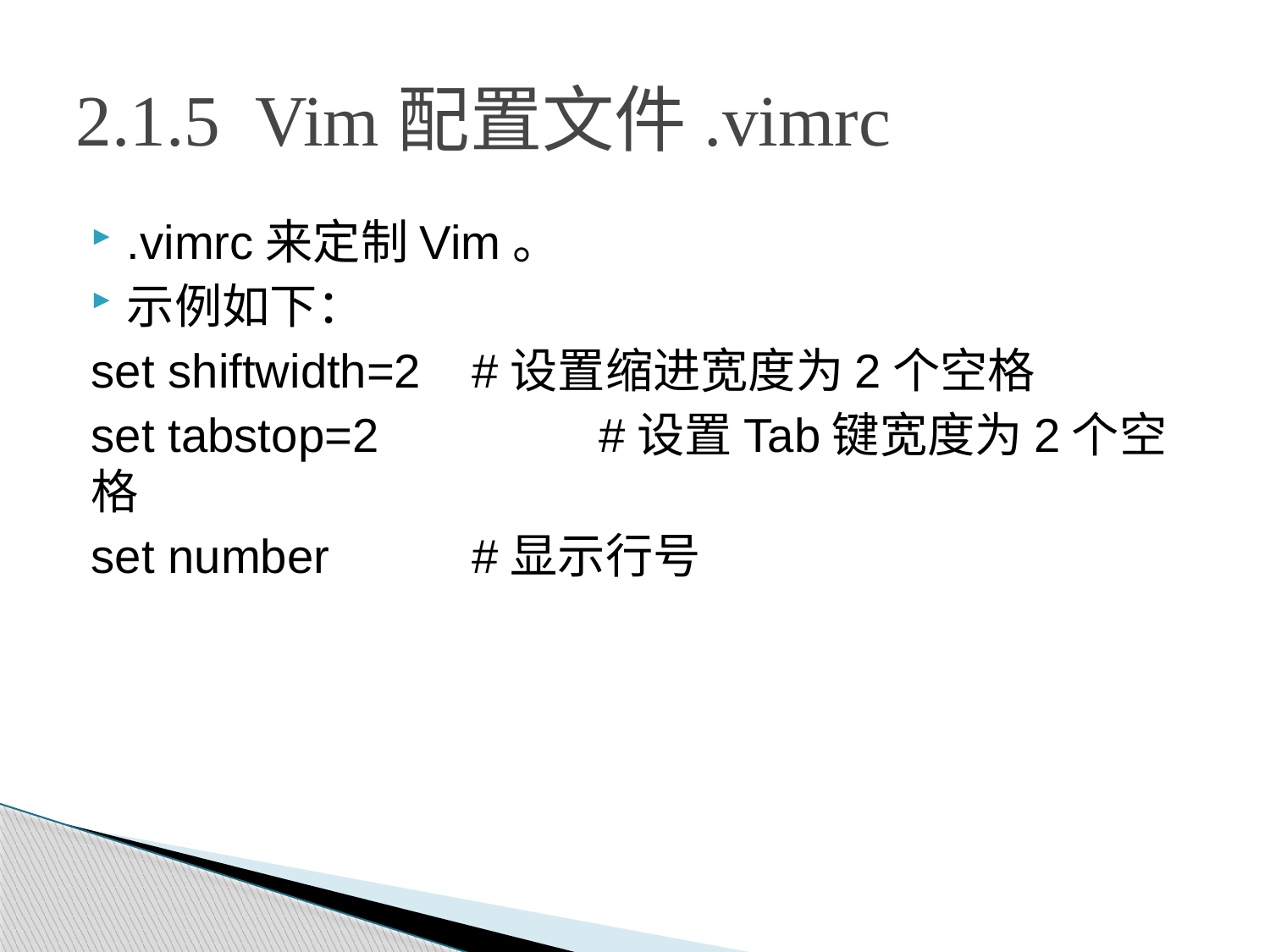

# 2.1.5  Vim配置文件.vimrc
.vimrc来定制Vim。
示例如下：
set shiftwidth=2	#设置缩进宽度为2个空格
set tabstop=2		#设置Tab键宽度为2个空格
set number		#显示行号